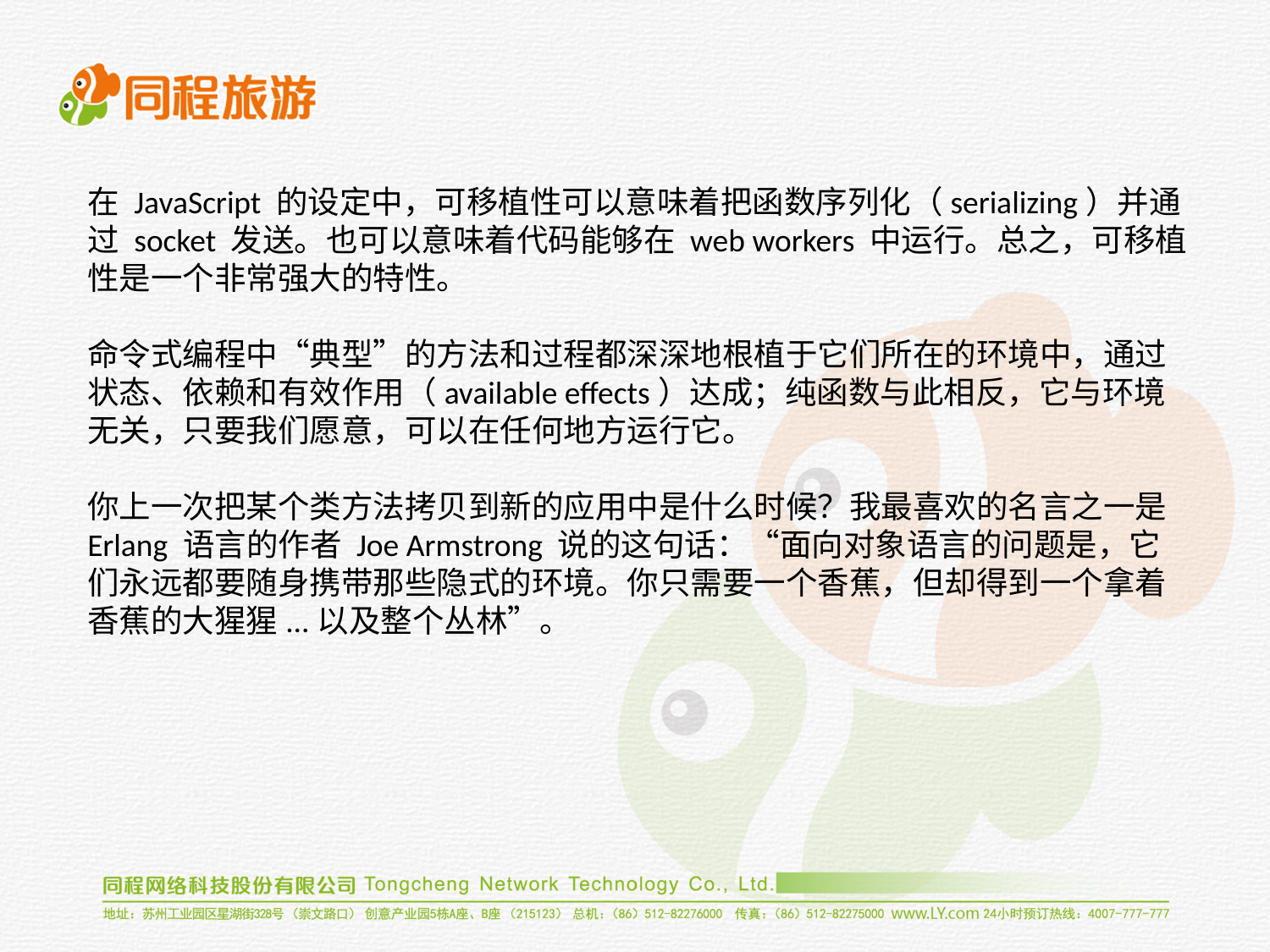

在 JavaScript 的设定中，可移植性可以意味着把函数序列化（serializing）并通过 socket 发送。也可以意味着代码能够在 web workers 中运行。总之，可移植性是一个非常强大的特性。

命令式编程中“典型”的方法和过程都深深地根植于它们所在的环境中，通过状态、依赖和有效作用（available effects）达成；纯函数与此相反，它与环境无关，只要我们愿意，可以在任何地方运行它。

你上一次把某个类方法拷贝到新的应用中是什么时候？我最喜欢的名言之一是 Erlang 语言的作者 Joe Armstrong 说的这句话：“面向对象语言的问题是，它们永远都要随身携带那些隐式的环境。你只需要一个香蕉，但却得到一个拿着香蕉的大猩猩...以及整个丛林”。